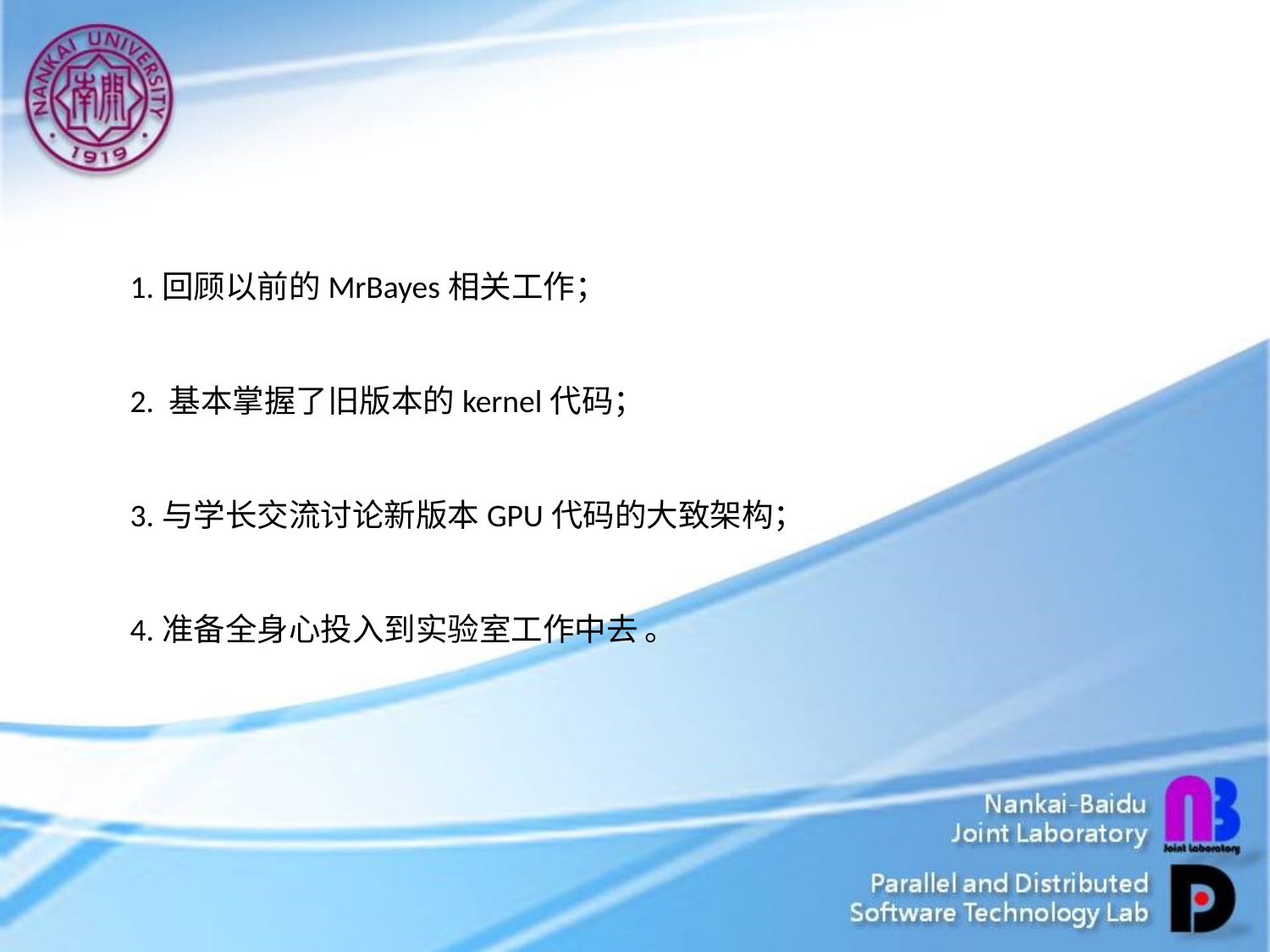

1.回顾以前的MrBayes相关工作；

2. 基本掌握了旧版本的kernel代码；

3.与学长交流讨论新版本GPU代码的大致架构；

4.准备全身心投入到实验室工作中去 。
#